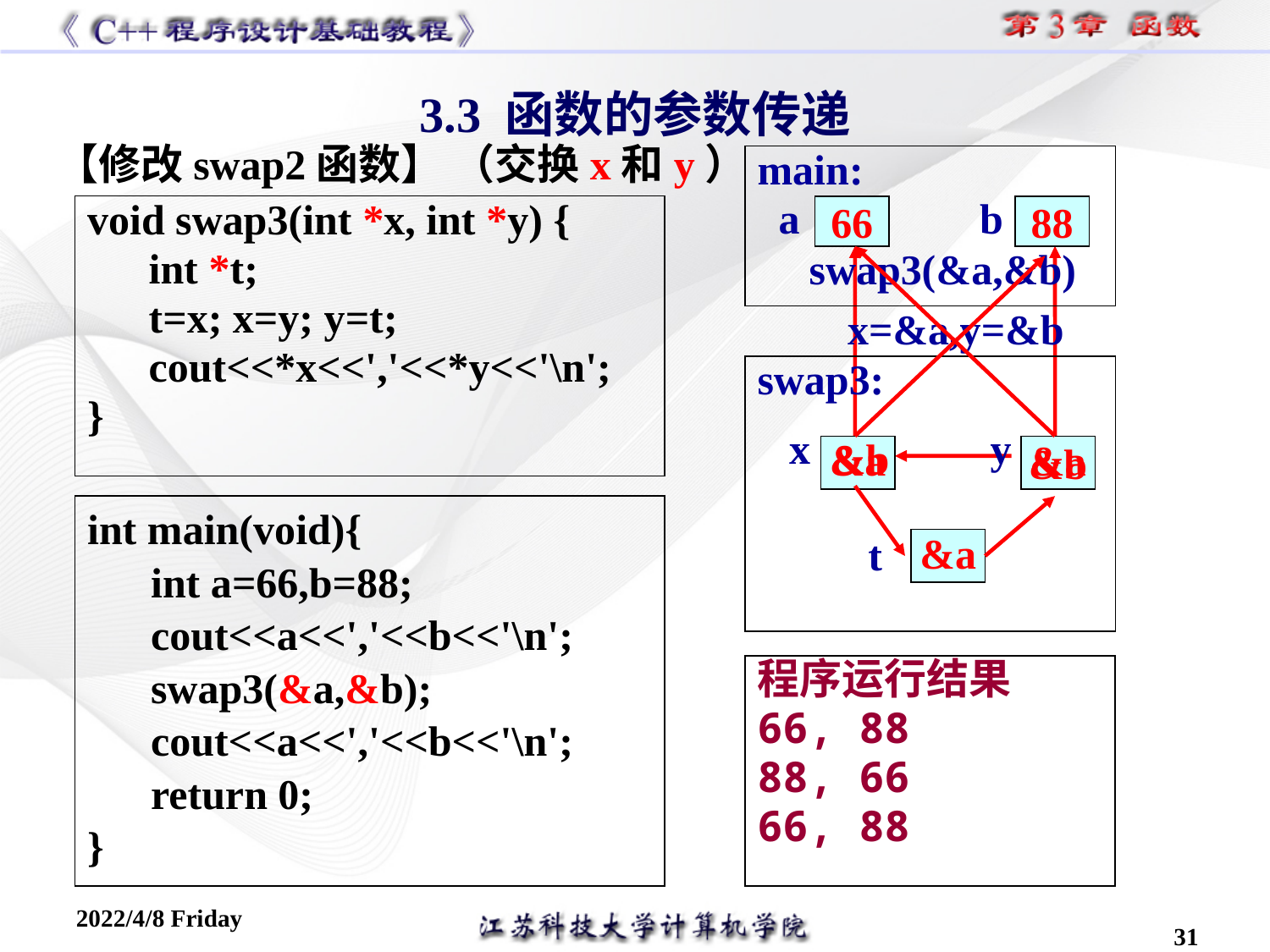

3.3 函数的参数传递
【修改swap2函数】 （交换x和y）
main:
  a                 b
66
88
swap3(&a,&b)
void swap3(int *x, int *y) {
int *t;
t=x; x=y; y=t;
cout<<*x<<','<<*y<<'\n';
}

x=&a,y=&b
swap3:

   x                 y

    t

&b
&a
&a
&b

int main(void){
int a=66,b=88;
cout<<a<<','<<b<<'\n';
swap3(&a,&b);
cout<<a<<','<<b<<'\n';
return 0;
}

&a
程序运行结果
66, 88
88, 66
66, 88